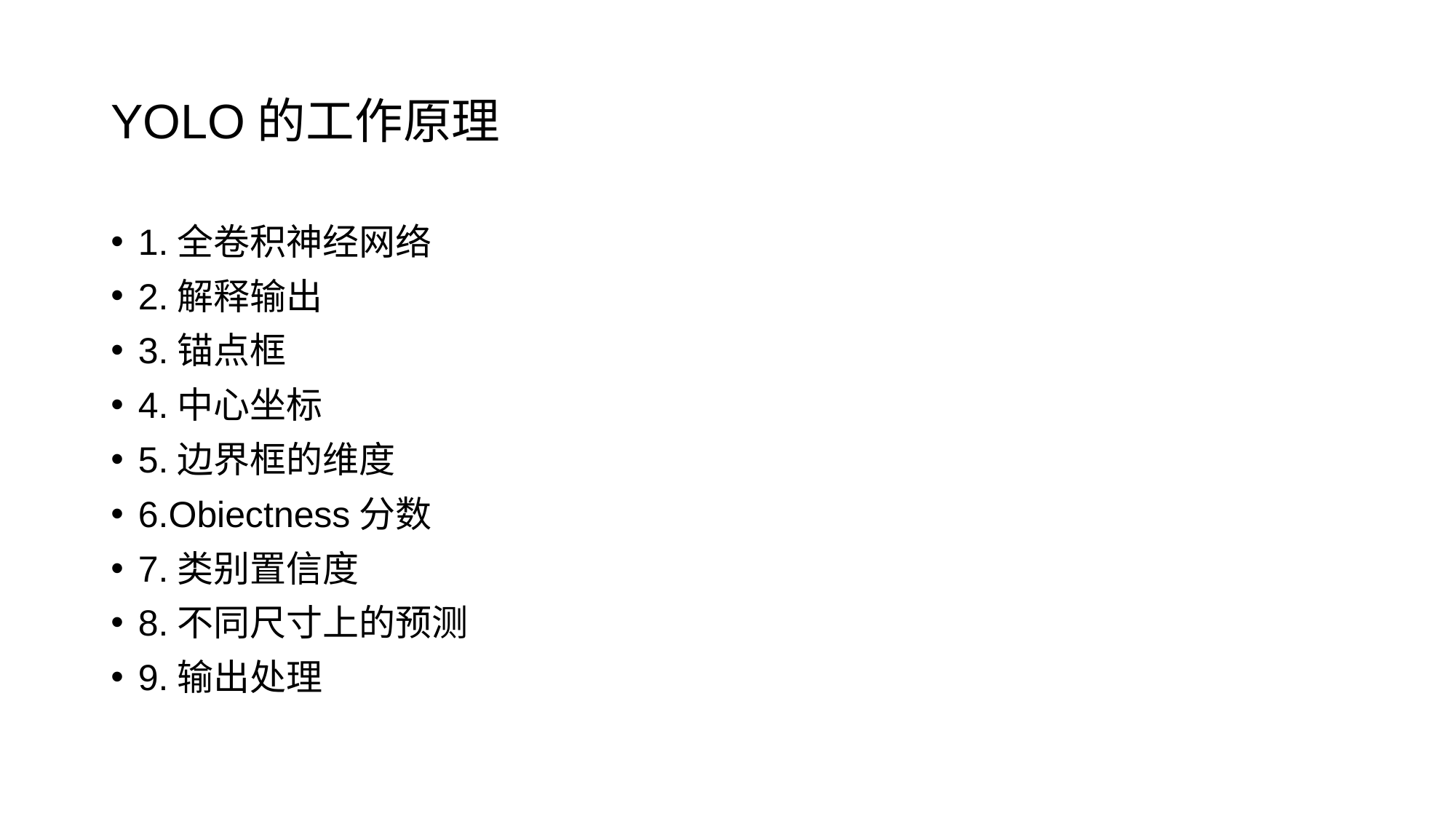

# YOLO的工作原理
1.全卷积神经网络
2.解释输出
3.锚点框
4.中心坐标
5.边界框的维度
6.Obiectness分数
7.类别置信度
8.不同尺寸上的预测
9.输出处理